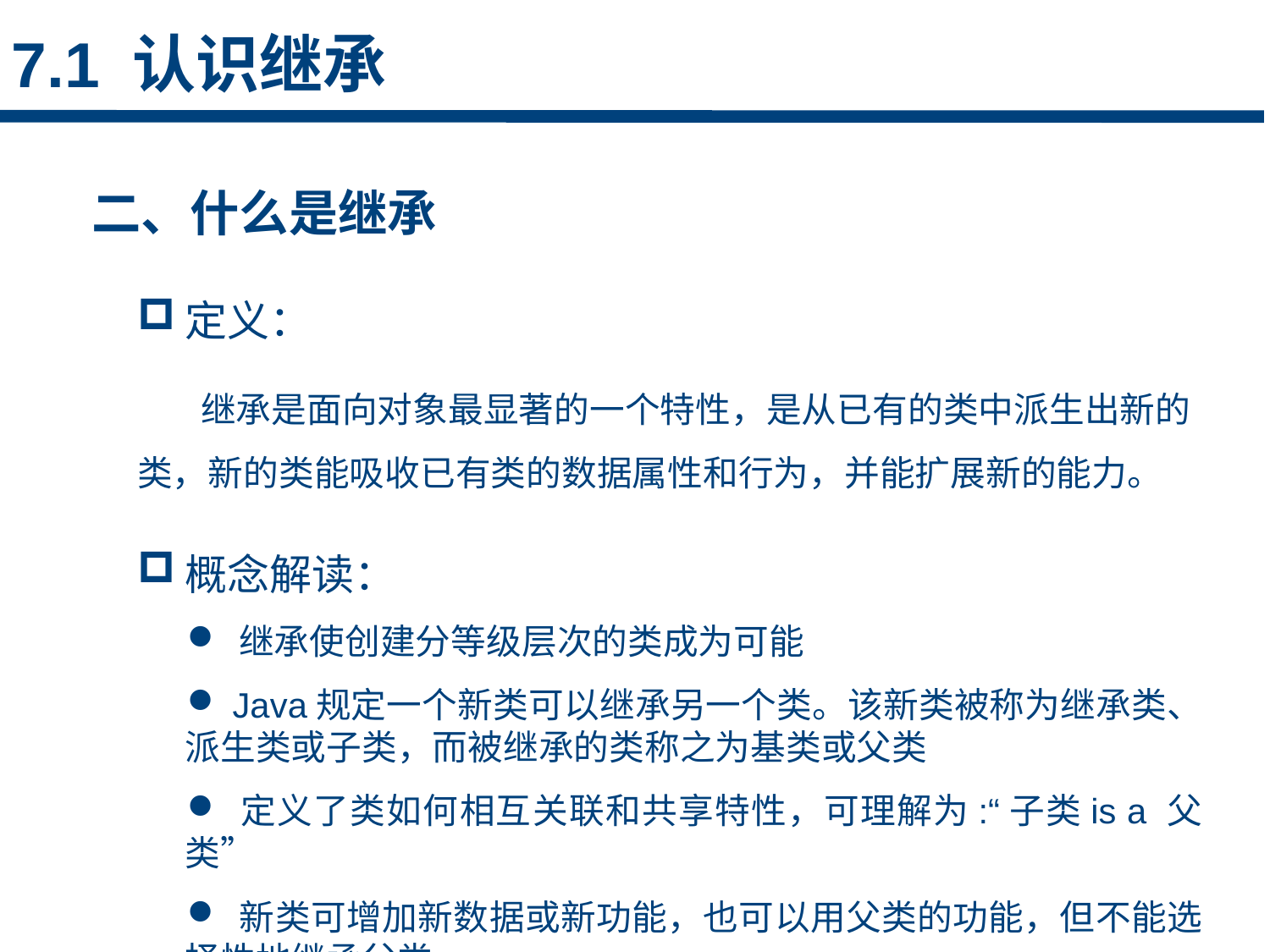

7.1 认识继承
二、什么是继承
定义：
       继承是面向对象最显著的一个特性，是从已有的类中派生出新的类，新的类能吸收已有类的数据属性和行为，并能扩展新的能力。
点击添加文本
点击添加文本
概念解读：
 继承使创建分等级层次的类成为可能
 Java规定一个新类可以继承另一个类。该新类被称为继承类、派生类或子类，而被继承的类称之为基类或父类
 定义了类如何相互关联和共享特性，可理解为:“子类is a 父类”
 新类可增加新数据或新功能，也可以用父类的功能，但不能选择性地继承父类
点击添加文本
点击添加文本